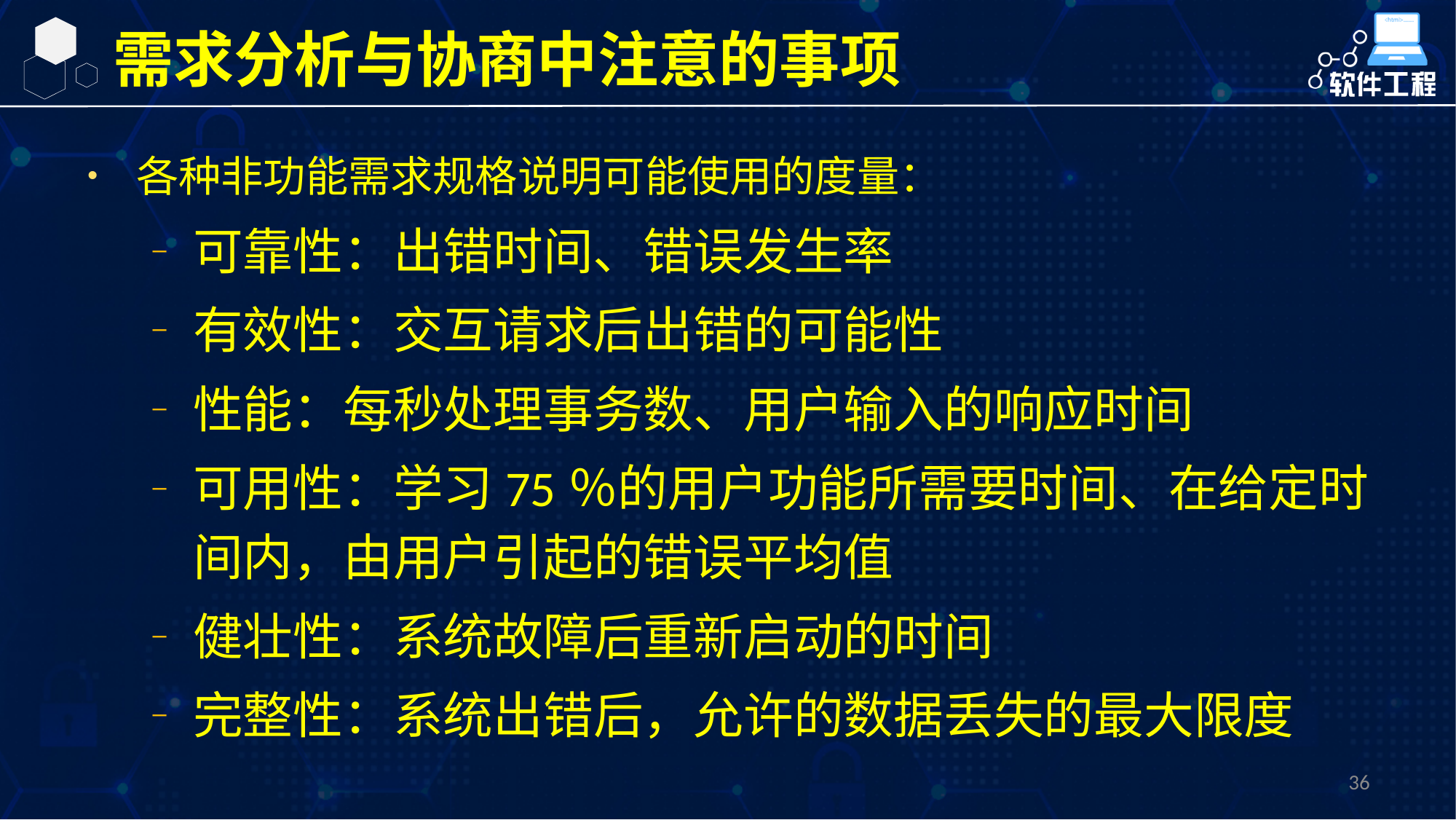

需求分析与协商中注意的事项
各种非功能需求规格说明可能使用的度量：
可靠性：出错时间、错误发生率
有效性：交互请求后出错的可能性
性能：每秒处理事务数、用户输入的响应时间
可用性：学习75％的用户功能所需要时间、在给定时间内，由用户引起的错误平均值
健壮性：系统故障后重新启动的时间
完整性：系统出错后，允许的数据丢失的最大限度
36